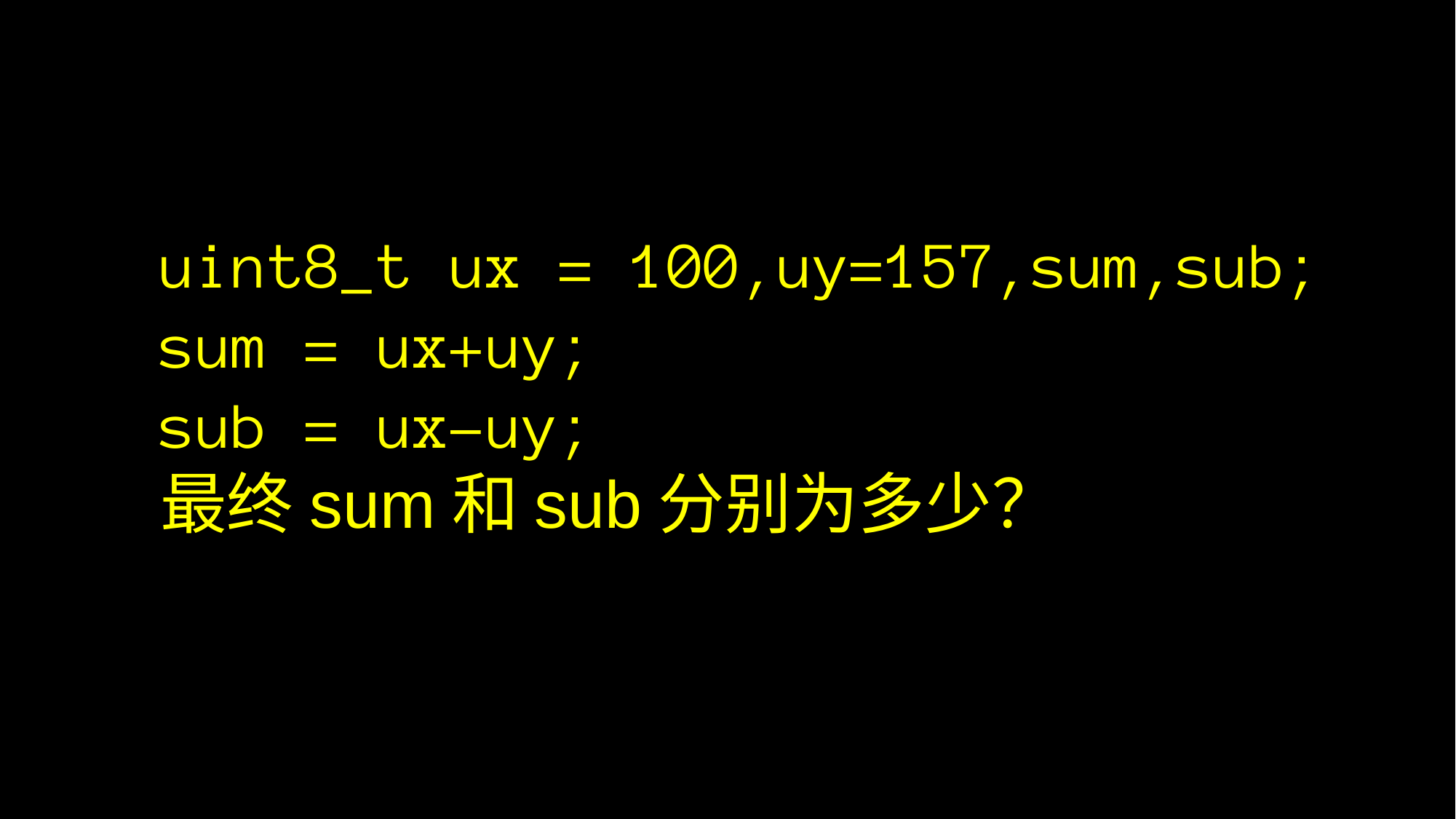

uint8_t ux = 100,uy=157,sum,sub;
	sum = ux+uy;
	sub = ux-uy;
	最终sum和sub分别为多少？